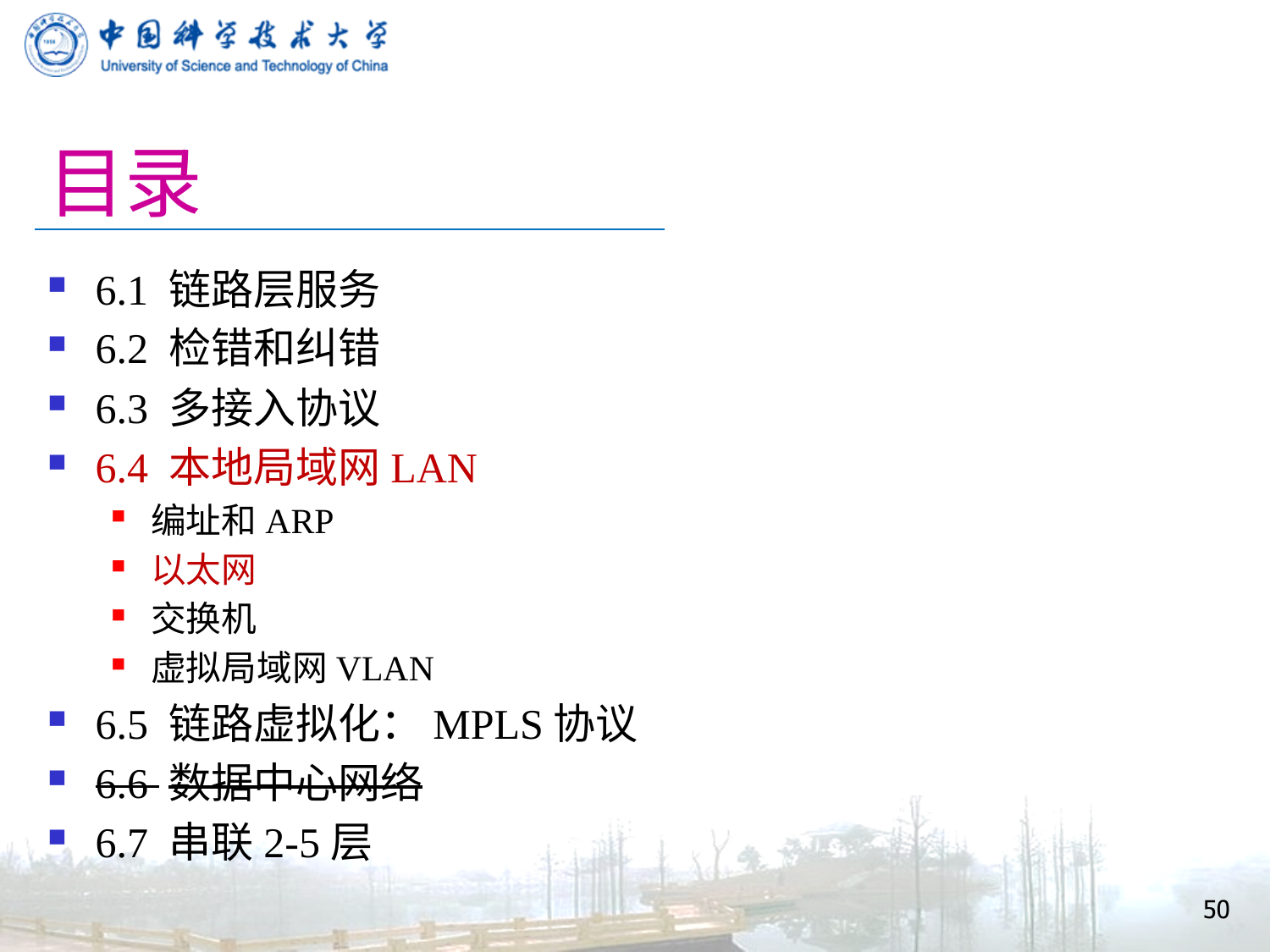

# 目录
6.1 链路层服务
6.2 检错和纠错
6.3 多接入协议
6.4 本地局域网LAN
编址和ARP
以太网
交换机
虚拟局域网VLAN
6.5 链路虚拟化：MPLS协议
6.6 数据中心网络
6.7 串联2-5层
50